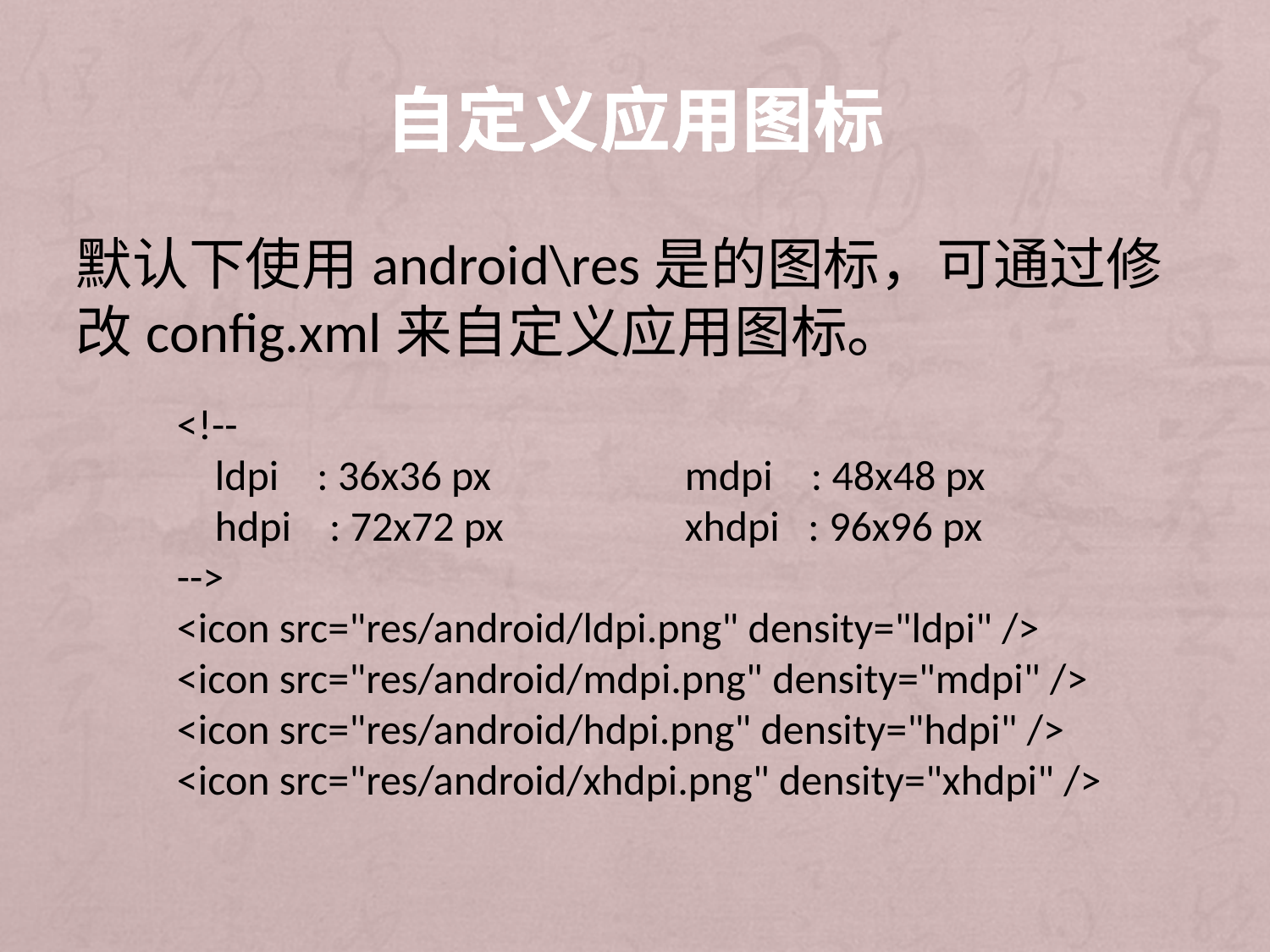

# 自定义应用图标
默认下使用android\res是的图标，可通过修改config.xml来自定义应用图标。
<!--
    ldpi    : 36x36 px		mdpi    : 48x48 px
    hdpi    : 72x72 px		xhdpi   : 96x96 px
-->
<icon src="res/android/ldpi.png" density="ldpi" />
<icon src="res/android/mdpi.png" density="mdpi" />
<icon src="res/android/hdpi.png" density="hdpi" />
<icon src="res/android/xhdpi.png" density="xhdpi" />